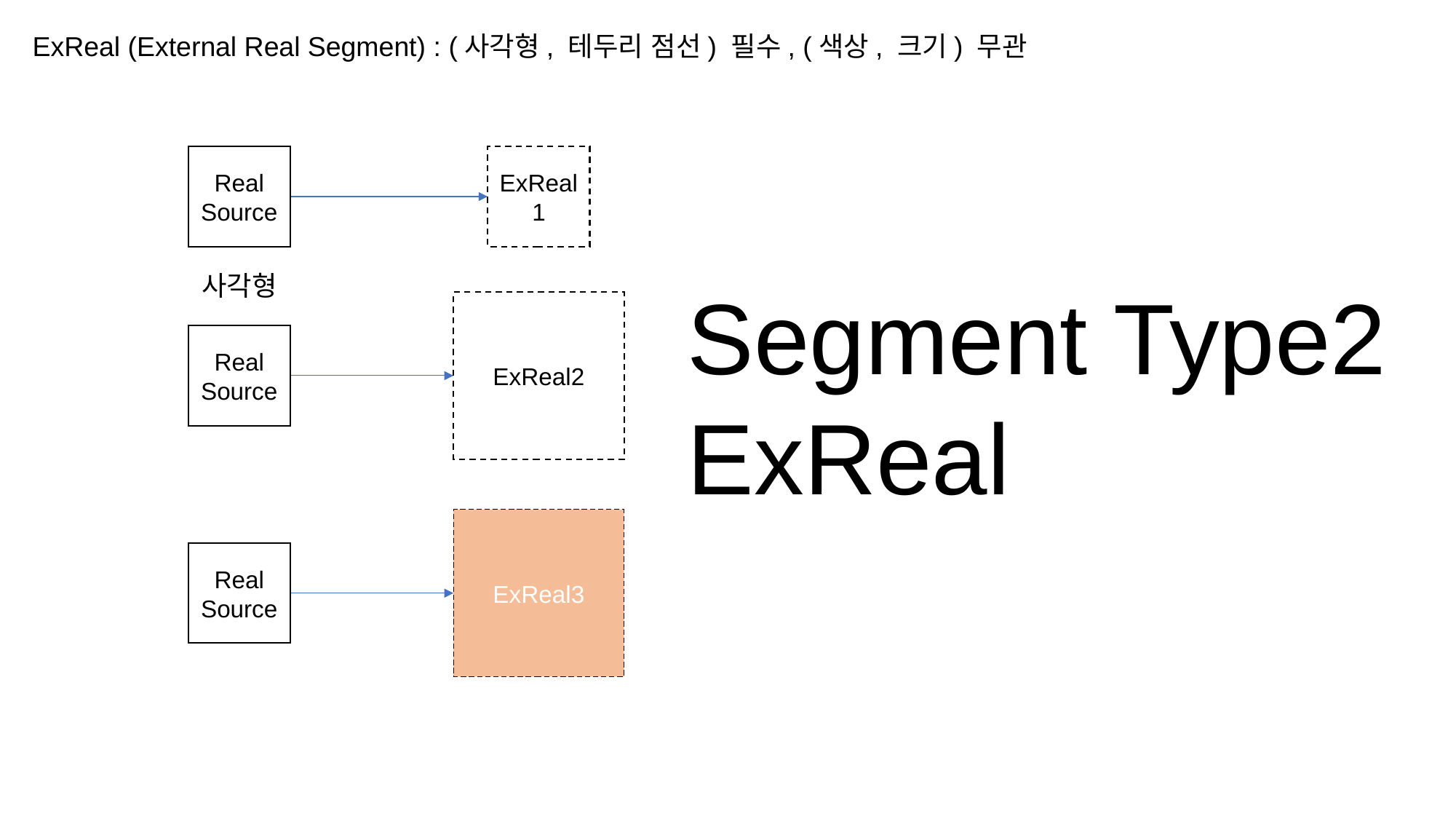

ExReal (External Real Segment) : (사각형, 테두리 점선) 필수, (색상, 크기) 무관
ExReal1
Real
Source
사각형
Segment Type2
ExReal
ExReal2
Real
Source
ExReal3
Real
Source